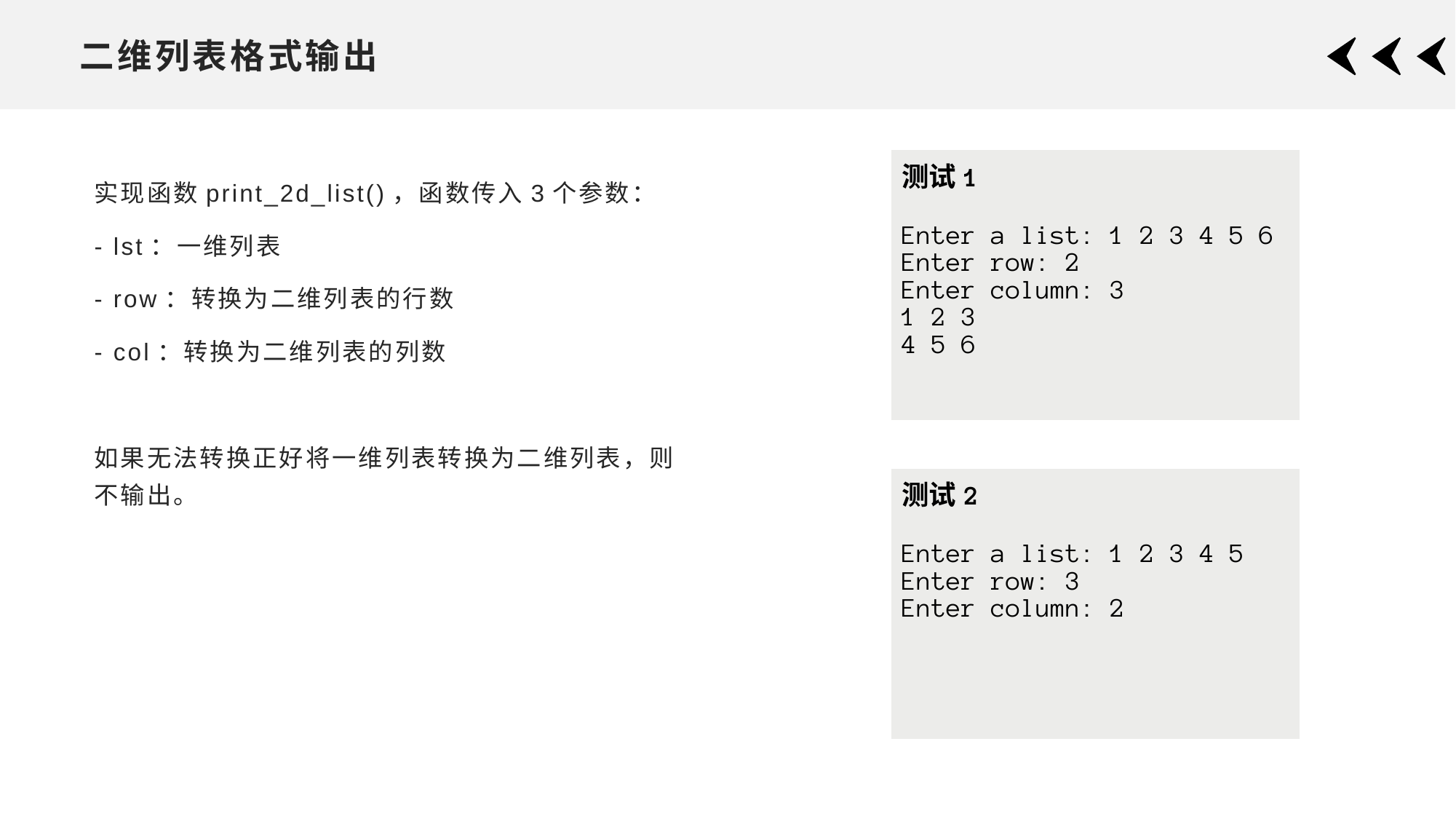

# 二维列表格式输出
| 测试1 Enter n: 6 1 2 3 4 5 6 Enter row: 2 Enter column: 3 1 2 3 4 5 6 |
| --- |
| 测试1 Enter a list: 1 2 3 4 5 6 Enter row: 2 Enter column: 3 1 2 3 4 5 6 |
| --- |
实现函数print_2d_list()，函数传入3个参数：
- lst：一维列表
- row：转换为二维列表的行数
- col：转换为二维列表的列数

如果无法转换正好将一维列表转换为二维列表，则不输出。
| 测试2 Enter a list: 1 2 3 4 5 Enter row: 3 Enter column: 2 |
| --- |